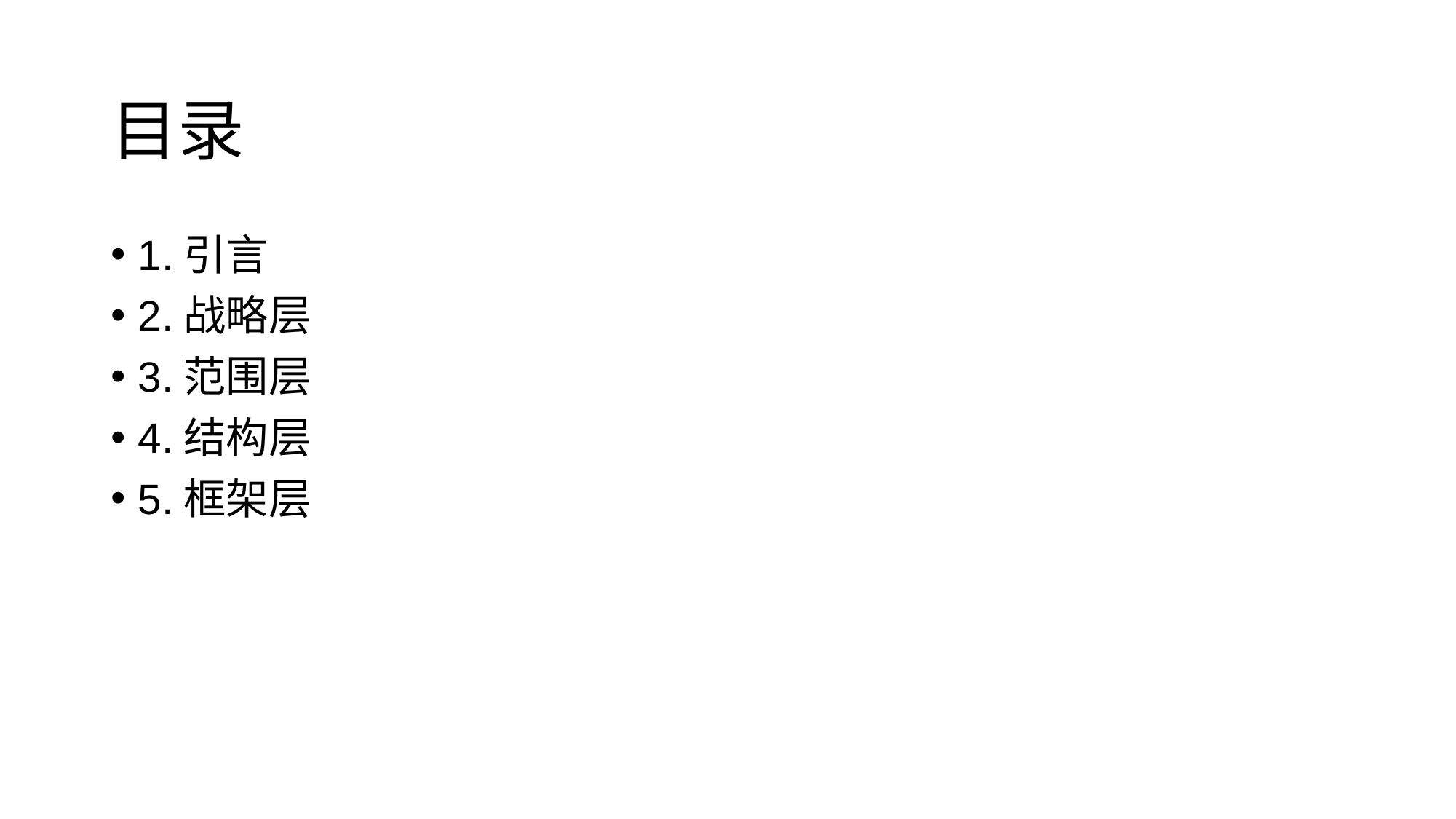

# 目录
1.引言
2.战略层
3.范围层
4.结构层
5.框架层